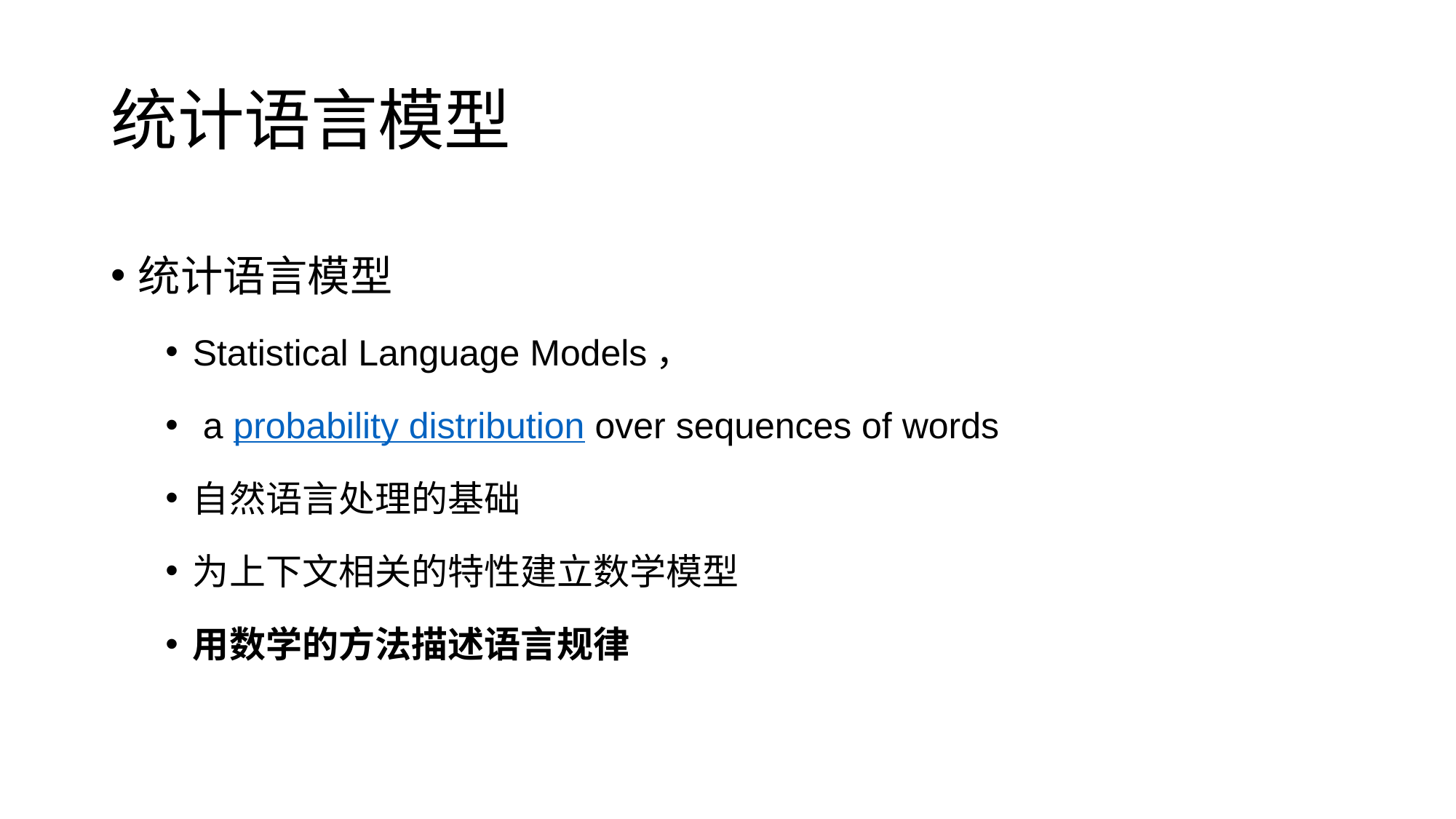

# 统计语言模型
统计语言模型
Statistical Language Models，
 a probability distribution over sequences of words
自然语言处理的基础
为上下文相关的特性建立数学模型
用数学的方法描述语言规律